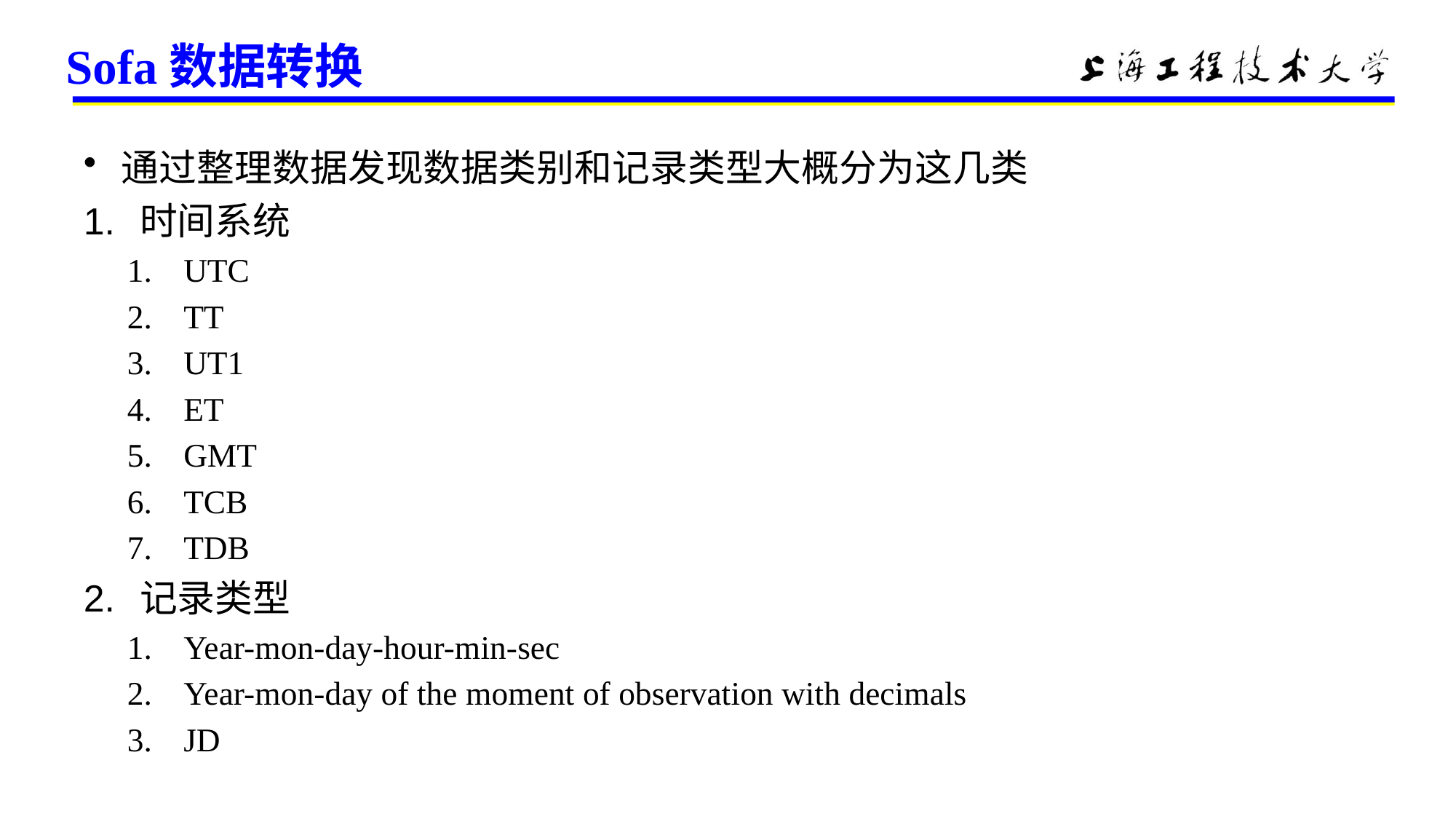

# Sofa数据转换
通过整理数据发现数据类别和记录类型大概分为这几类
时间系统
UTC
TT
UT1
ET
GMT
TCB
TDB
记录类型
Year-mon-day-hour-min-sec
Year-mon-day of the moment of observation with decimals
JD